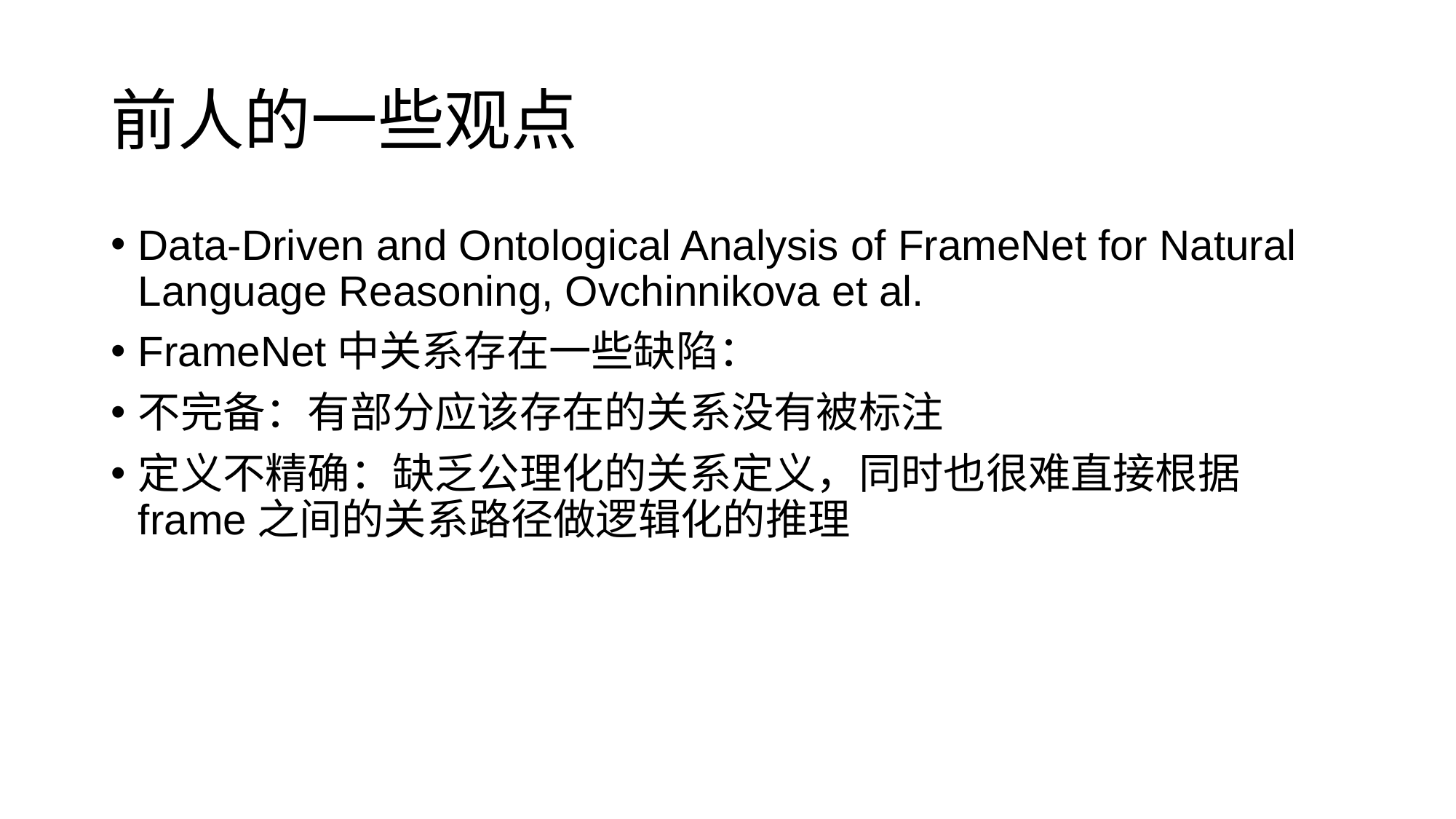

# 前人的一些观点
Data-Driven and Ontological Analysis of FrameNet for Natural Language Reasoning, Ovchinnikova et al.
FrameNet中关系存在一些缺陷：
不完备：有部分应该存在的关系没有被标注
定义不精确：缺乏公理化的关系定义，同时也很难直接根据frame之间的关系路径做逻辑化的推理